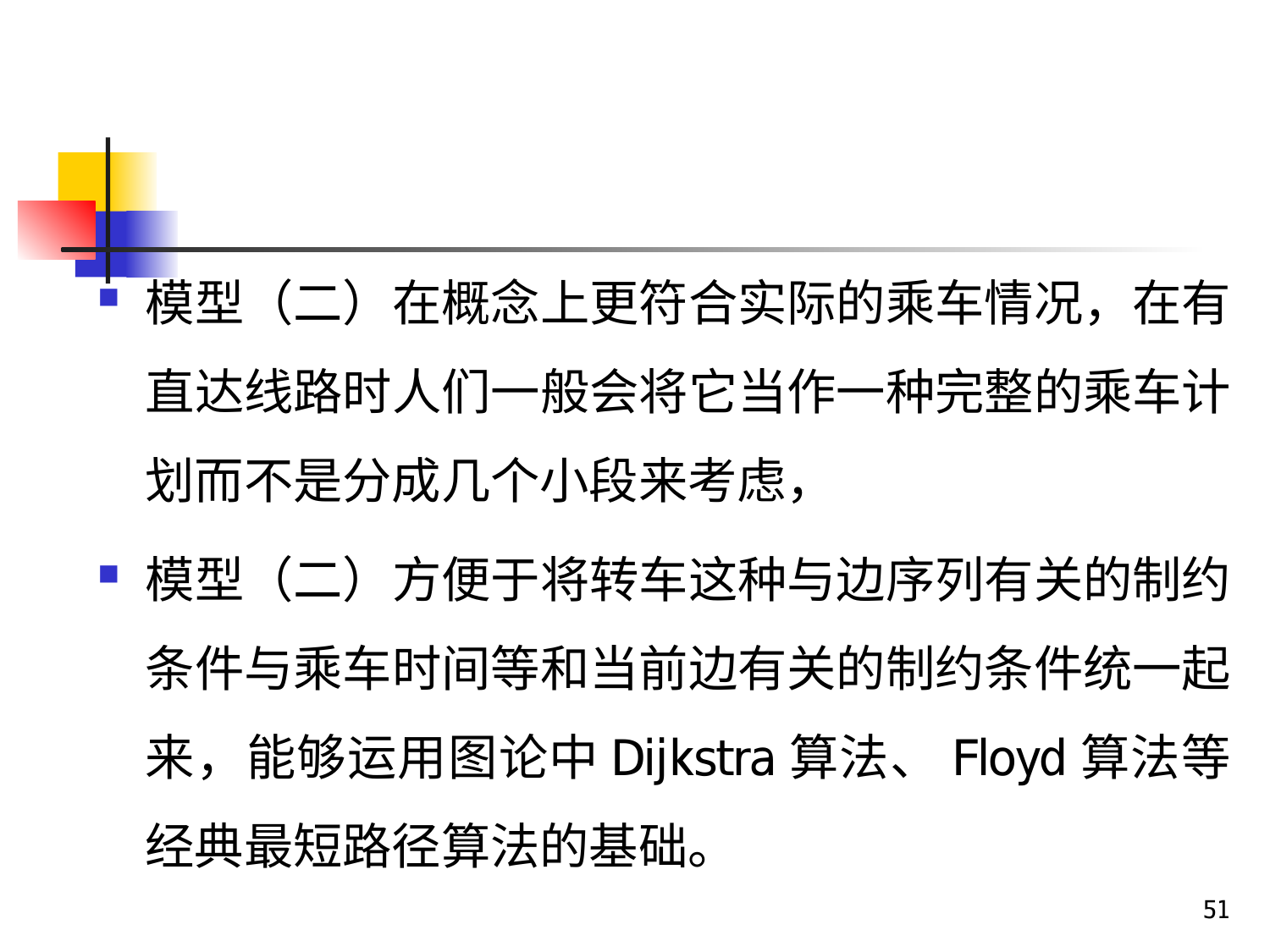

#
模型（二）在概念上更符合实际的乘车情况，在有直达线路时人们一般会将它当作一种完整的乘车计划而不是分成几个小段来考虑，
模型（二）方便于将转车这种与边序列有关的制约条件与乘车时间等和当前边有关的制约条件统一起来，能够运用图论中Dijkstra算法、Floyd算法等经典最短路径算法的基础。
51